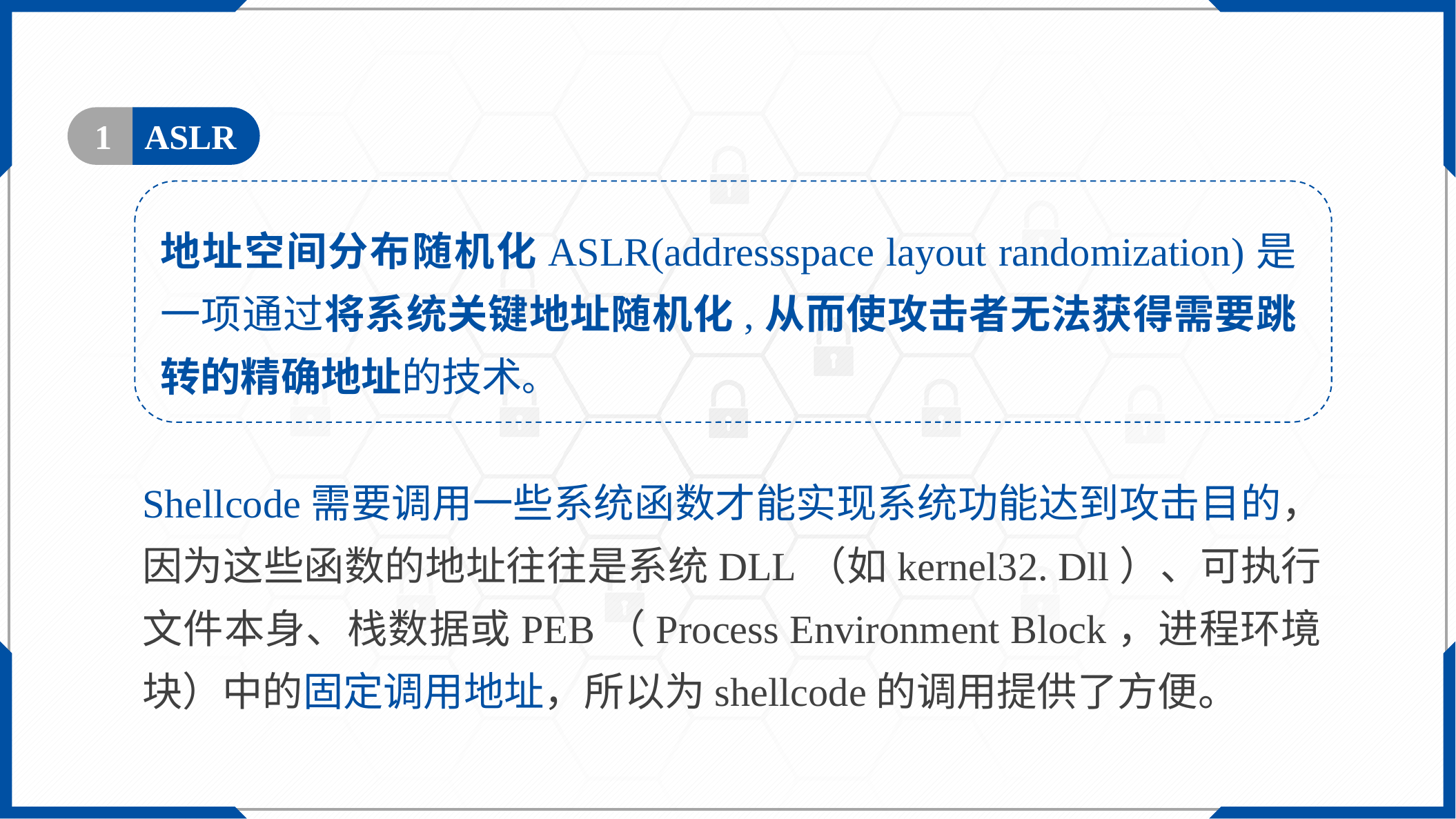

1
ASLR

地址空间分布随机化ASLR(addressspace layout randomization)是一项通过将系统关键地址随机化,从而使攻击者无法获得需要跳转的精确地址的技术。
Shellcode需要调用一些系统函数才能实现系统功能达到攻击目的，因为这些函数的地址往往是系统DLL（如kernel32. Dll）、可执行文件本身、栈数据或PEB（Process Environment Block，进程环境块）中的固定调用地址，所以为shellcode的调用提供了方便。